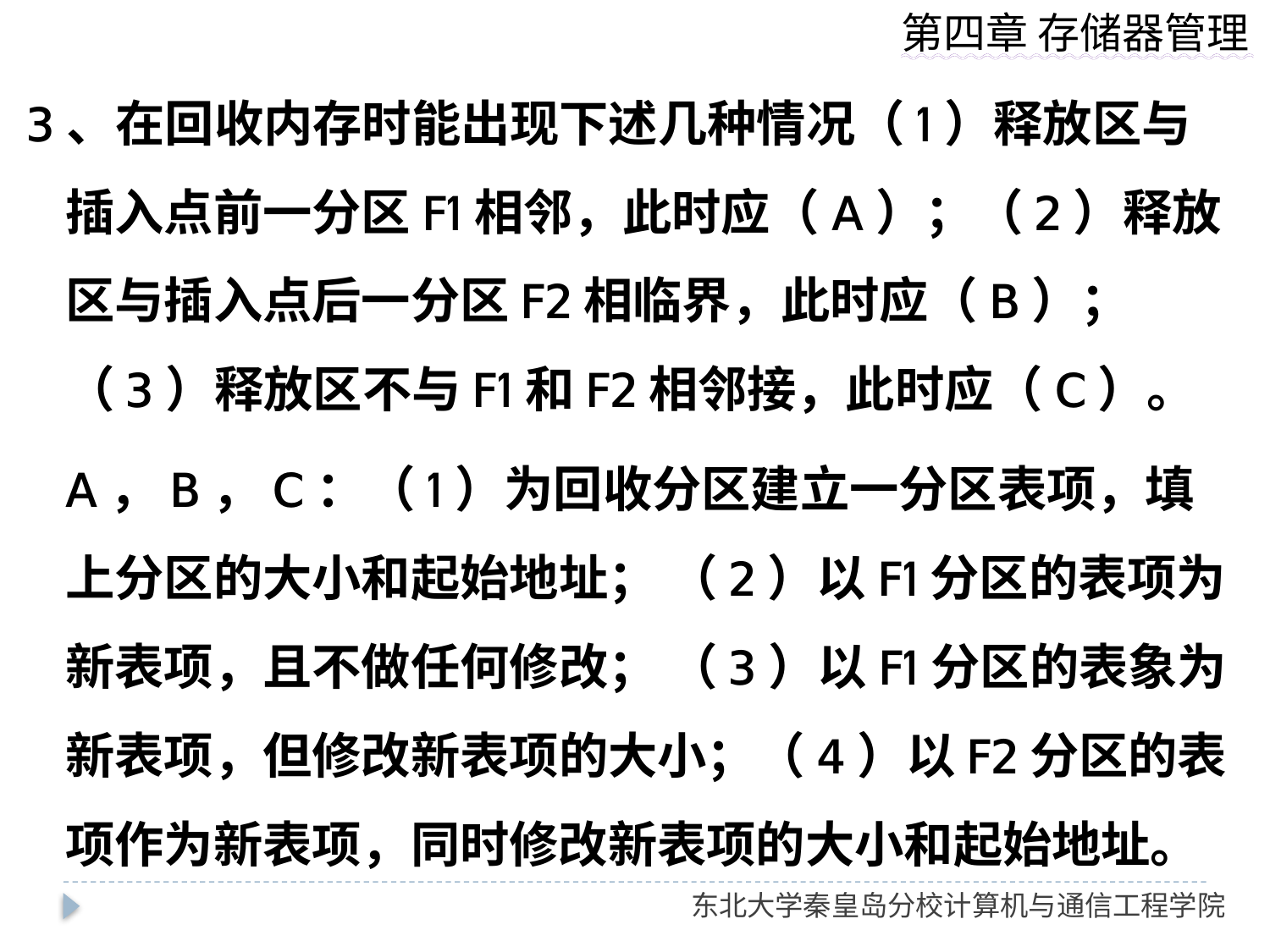

3、在回收内存时能出现下述几种情况（1）释放区与插入点前一分区F1相邻，此时应（A）；（2）释放区与插入点后一分区F2相临界，此时应（B）；（3）释放区不与F1和F2相邻接，此时应（C）。
	A，B，C：（1）为回收分区建立一分区表项，填上分区的大小和起始地址； （2）以F1分区的表项为新表项，且不做任何修改； （3）以F1分区的表象为新表项，但修改新表项的大小；（4）以F2分区的表项作为新表项，同时修改新表项的大小和起始地址。